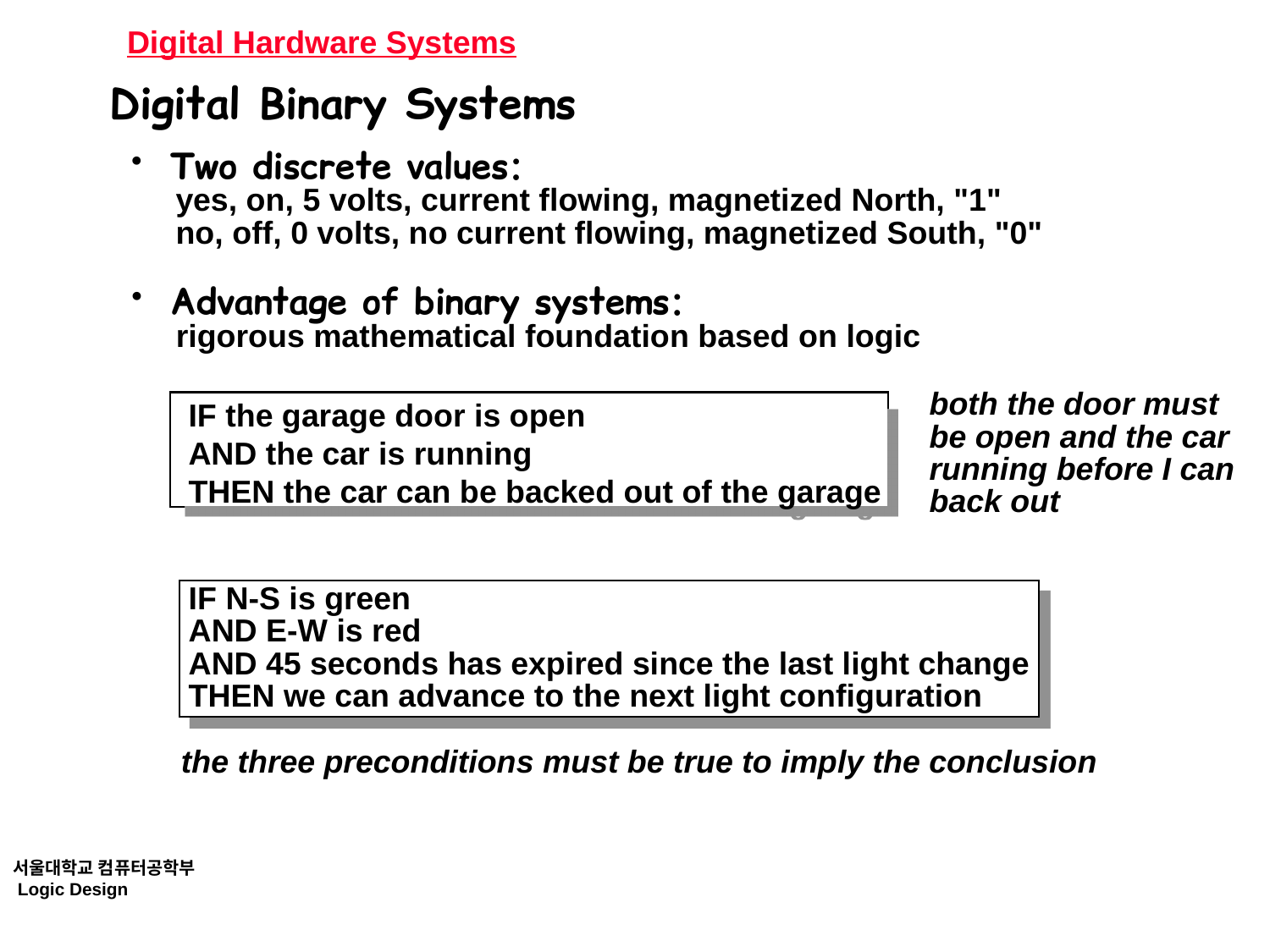

# Digital Hardware Systems
Digital Binary Systems
 Two discrete values:
     yes, on, 5 volts, current flowing, magnetized North, "1"
     no, off, 0 volts, no current flowing, magnetized South, "0"
 Advantage of binary systems:
     rigorous mathematical foundation based on logic
both the door must
be open and the car
running before I can
back out

IF the garage door is open
AND the car is running
THEN the car can be backed out of the garage
IF N-S is green
AND E-W is red
AND 45 seconds has expired since the last light change
THEN we can advance to the next light configuration
the three preconditions must be true to imply the conclusion
서울대학교 컴퓨터공학부
 Logic Design                                                                                                                                                                                                               Chap1.18